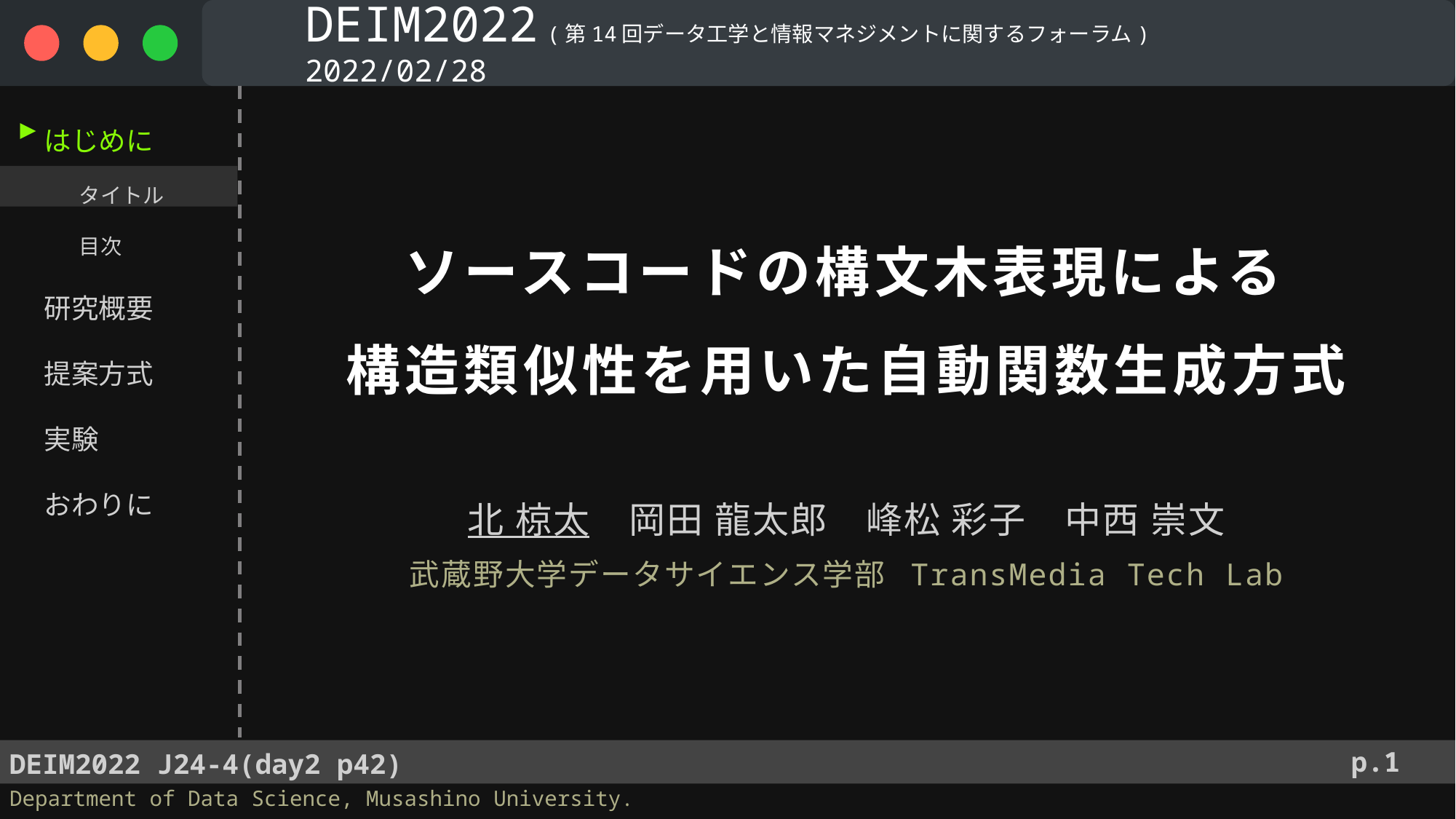

DEIM2022 (第14回データ工学と情報マネジメントに関するフォーラム) 			2022/02/28
　 はじめに
　　　 タイトル
　　　 目次
　 研究概要
　 提案方式
　 実験
　 おわりに
▶︎

ソースコードの構文木表現による
構造類似性を用いた自動関数生成方式
北 椋太　岡田 龍太郎　峰松 彩子　中西 崇文
武蔵野大学データサイエンス学部  TransMedia Tech Lab
p.1